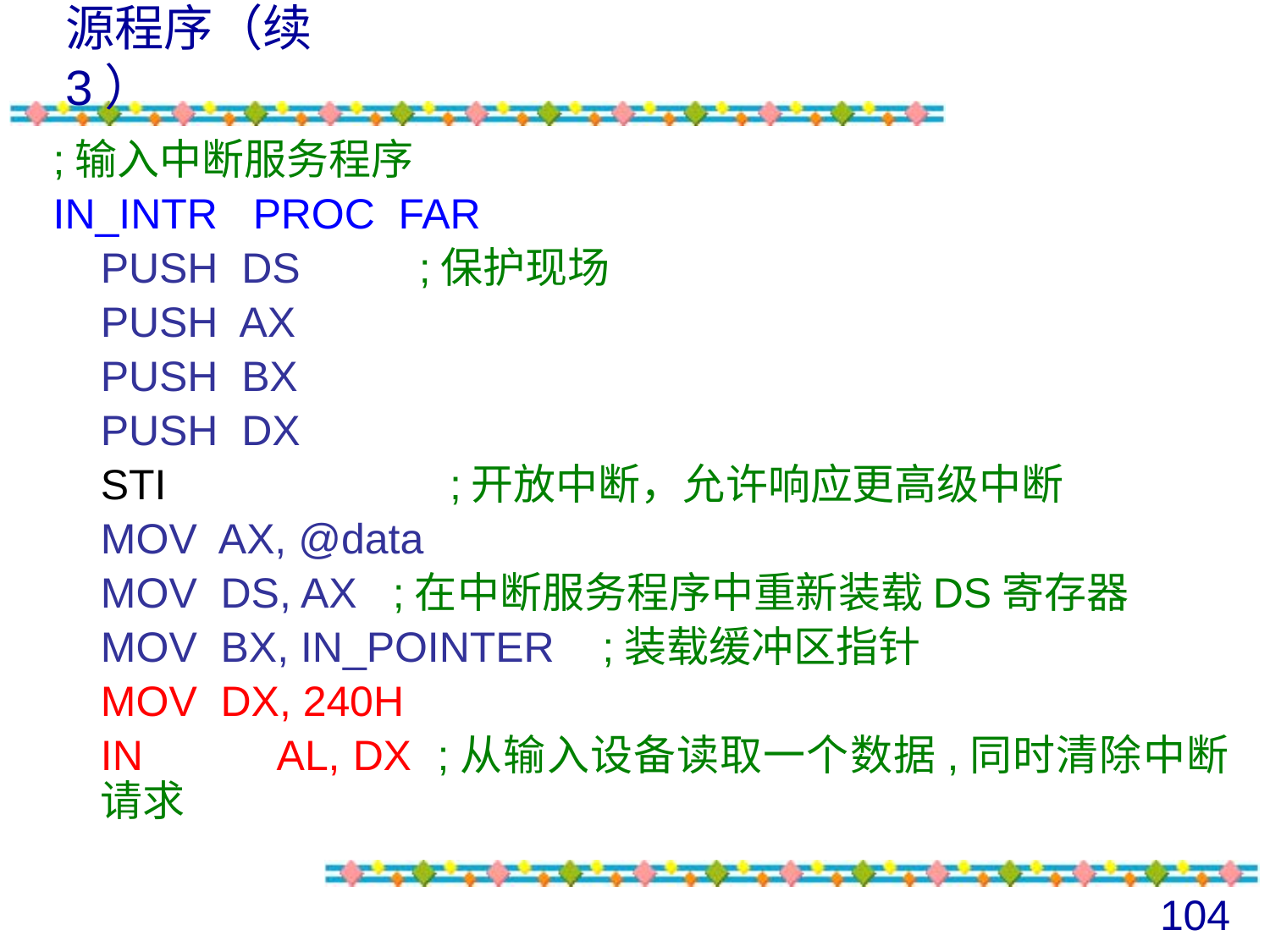

源程序（续3）
;输入中断服务程序
IN_INTR   PROC  FAR
	PUSH  DS          ;保护现场
	PUSH  AX
	PUSH  BX
	PUSH  DX
	STI		        ;开放中断，允许响应更高级中断
	MOV  AX, @data
	MOV  DS, AX   ;在中断服务程序中重新装载DS寄存器
	MOV  BX, IN_POINTER    ;装载缓冲区指针
	MOV  DX, 240H
	IN	    AL, DX  ;从输入设备读取一个数据,同时清除中断请求